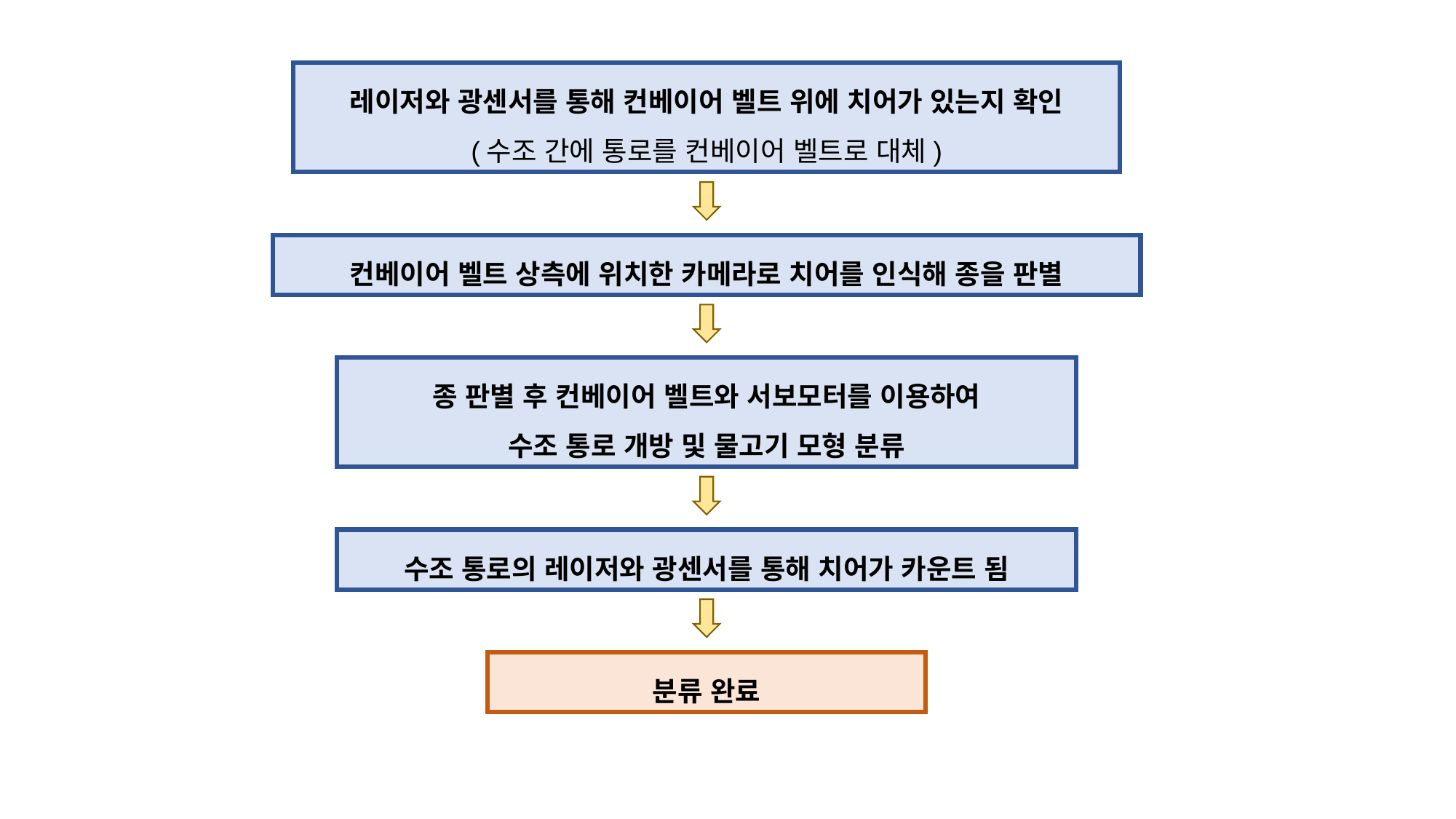

레이저와 광센서를 통해 컨베이어 벨트 위에 치어가 있는지 확인
(수조 간에 통로를 컨베이어 벨트로 대체)

컨베이어 벨트 상측에 위치한 카메라로 치어를 인식해 종을 판별

종 판별 후 컨베이어 벨트와 서보모터를 이용하여
수조 통로 개방 및 물고기 모형 분류

수조 통로의 레이저와 광센서를 통해 치어가 카운트 됨

분류 완료